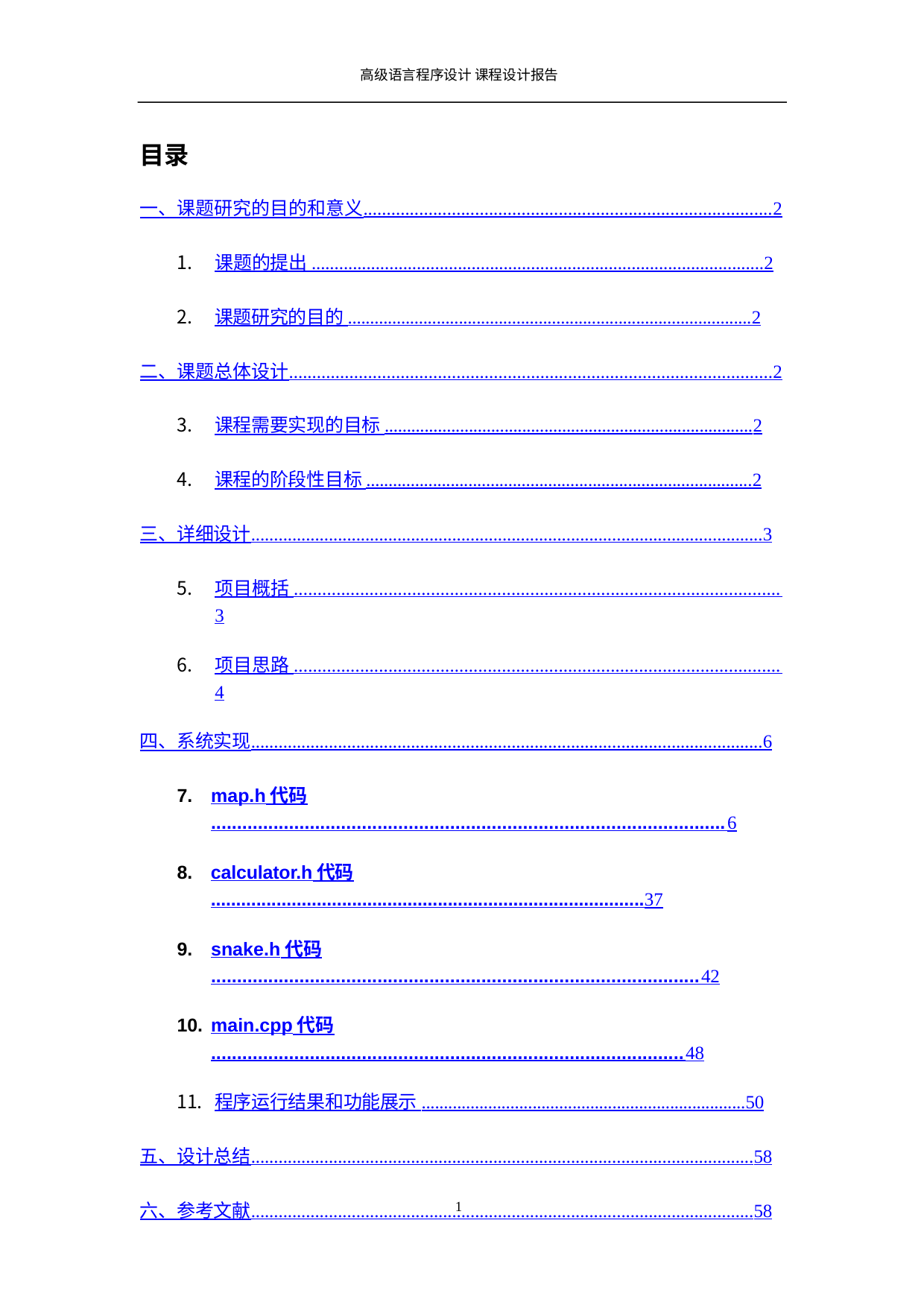

高级语言程序设计 课程设计报告

目录
一、课题研究的目的和意义........................................................................................2

课题的提出 ...................................................................................................2

课题研究的目的 ...........................................................................................2

二、课题总体设计........................................................................................................2

课程需要实现的目标 ...................................................................................2

课程的阶段性目标 .......................................................................................2

三、详细设计................................................................................................................3

项目概括 .......................................................................................................3

项目思路 .......................................................................................................4

四、系统实现................................................................................................................6

map.h 代码...................................................................................................6

calculator.h 代码......................................................................................37

snake.h 代码..............................................................................................42

main.cpp 代码...........................................................................................48

程序运行结果和功能展示 .........................................................................50

五、设计总结..............................................................................................................58

六、参考文献..............................................................................................................58
1